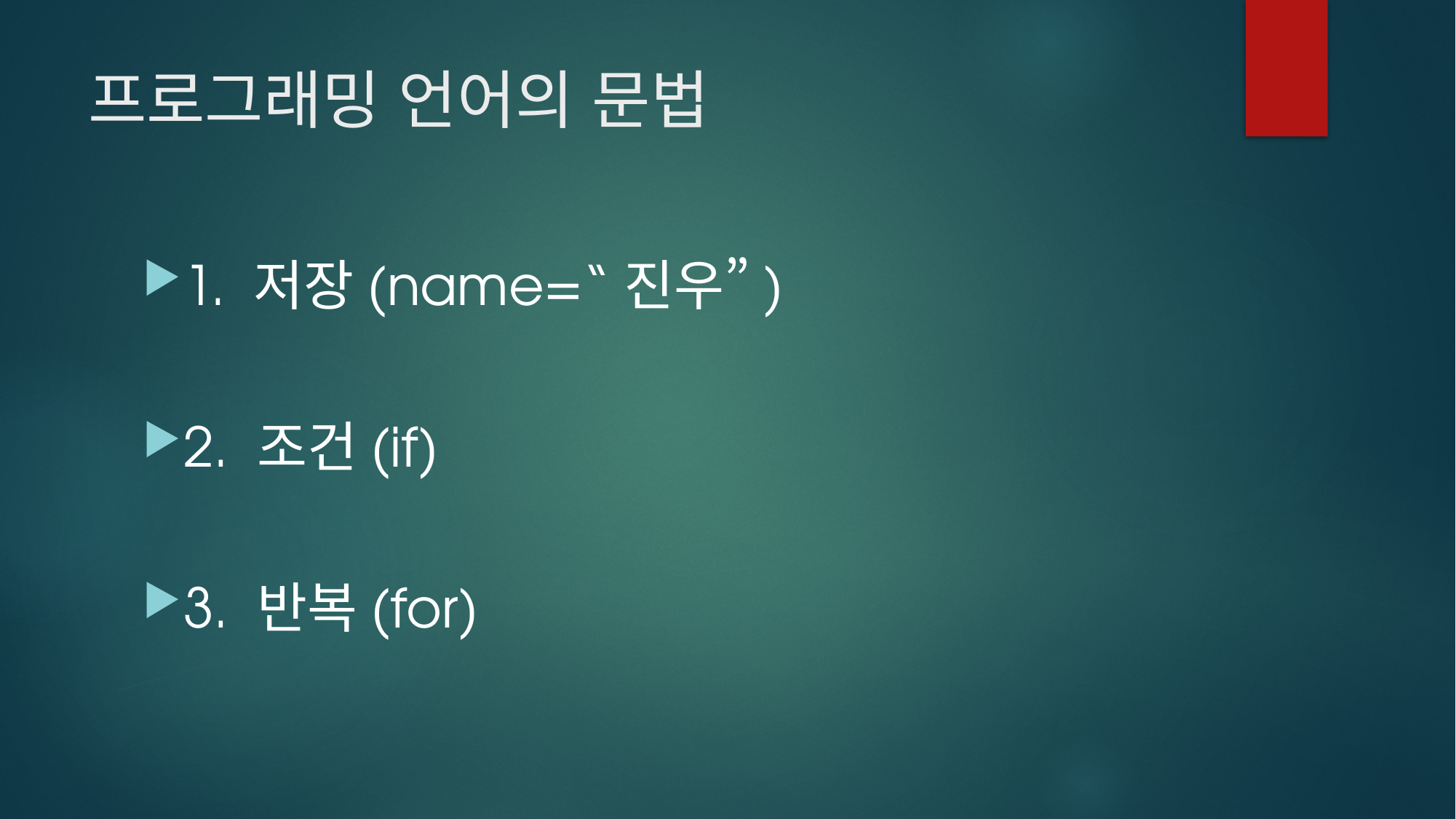

# 프로그래밍 언어의 문법
1. 저장(name=“진우”)

2. 조건(if)

3. 반복(for)